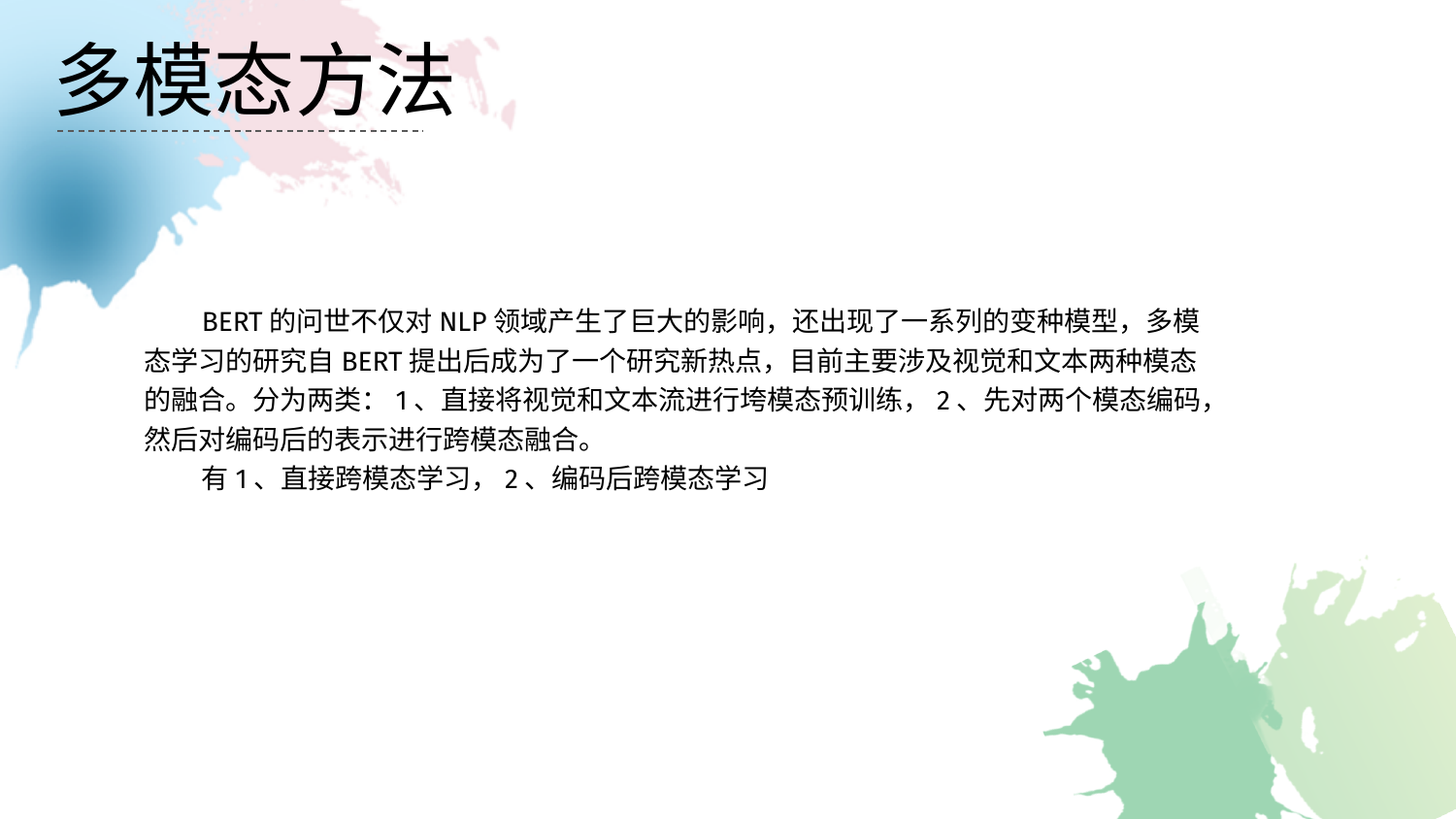

多模态方法
BERT的问世不仅对NLP领域产生了巨大的影响，还出现了一系列的变种模型，多模态学习的研究自BERT提出后成为了一个研究新热点，目前主要涉及视觉和文本两种模态的融合。分为两类：1、直接将视觉和文本流进行垮模态预训练，2、先对两个模态编码，然后对编码后的表示进行跨模态融合。
有1、直接跨模态学习，2、编码后跨模态学习